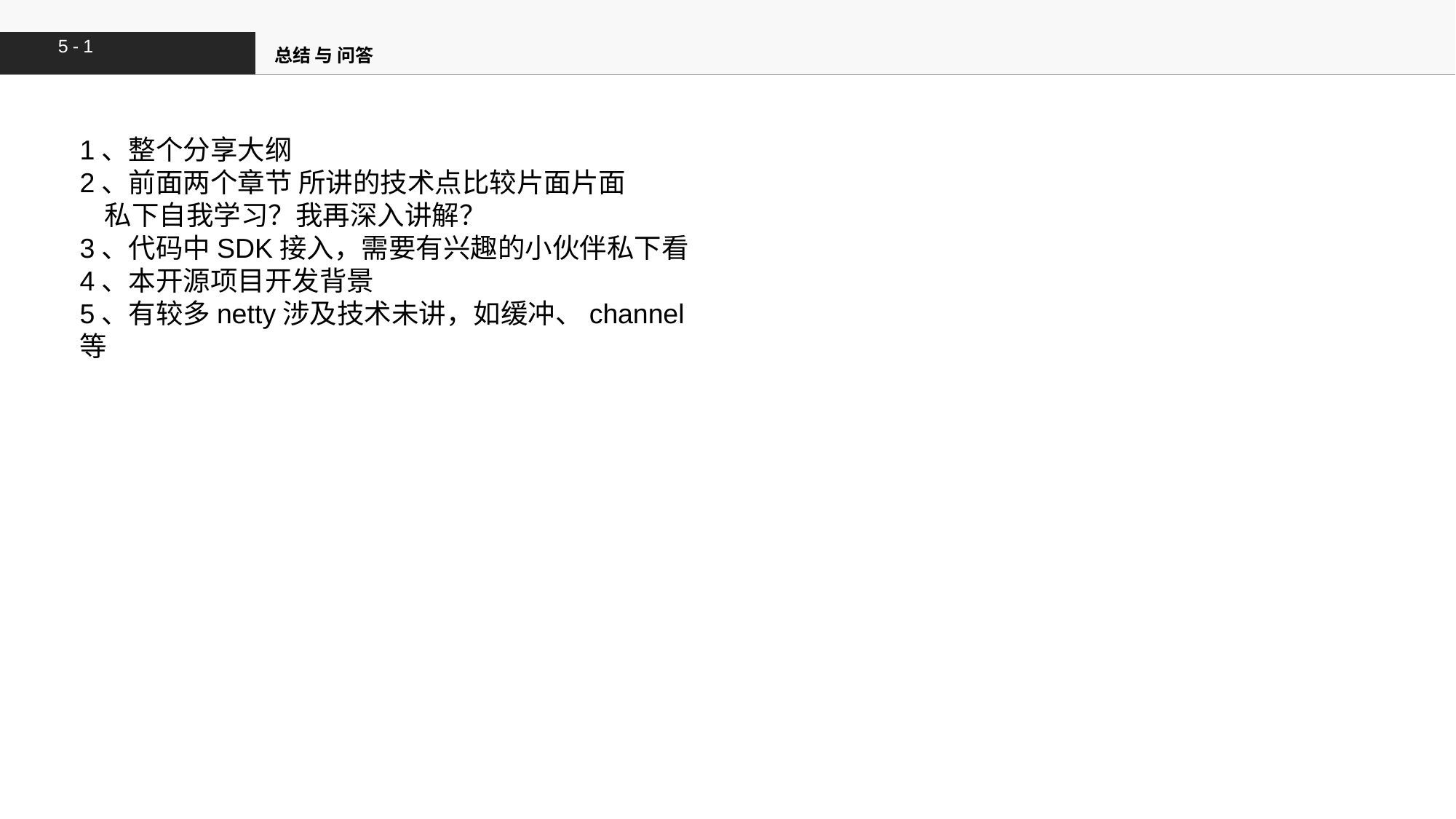

5-1
总结 与 问答
1、整个分享大纲
2、前面两个章节 所讲的技术点比较片面片面
   私下自我学习？我再深入讲解？
3、代码中SDK接入，需要有兴趣的小伙伴私下看
4、本开源项目开发背景
5、有较多netty涉及技术未讲，如缓冲、channel等
TITLE 03
Lorem ipsum dolor sit amet, consectetuer adipiscing elit, sed diam nonummy nibh euismod tincidunt ut laoreet dolore magna aliquam erat volutpat.